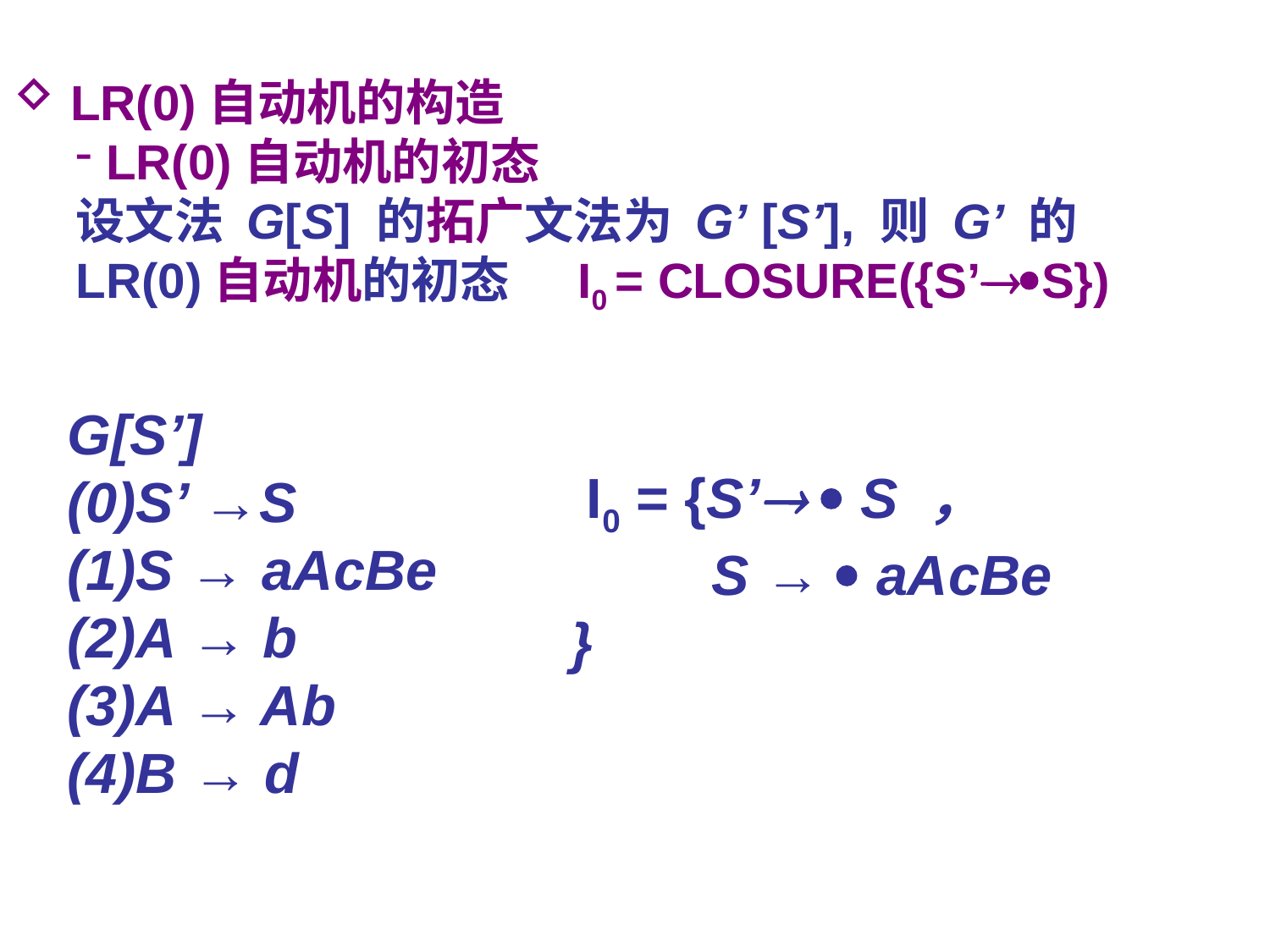

LR(0)自动机的构造
 LR(0)自动机的初态
设文法 G[S] 的拓广文法为 G’ [S’], 则 G’ 的LR(0)自动机的初态     I0 = CLOSURE({S’→•S})

G[S’]
(0)S’ →S
(1)S → aAcBe
(2)A → b
(3)A → Ab
(4)B → d
 I0 = {S’→ • S ，
         S → • aAcBe
}